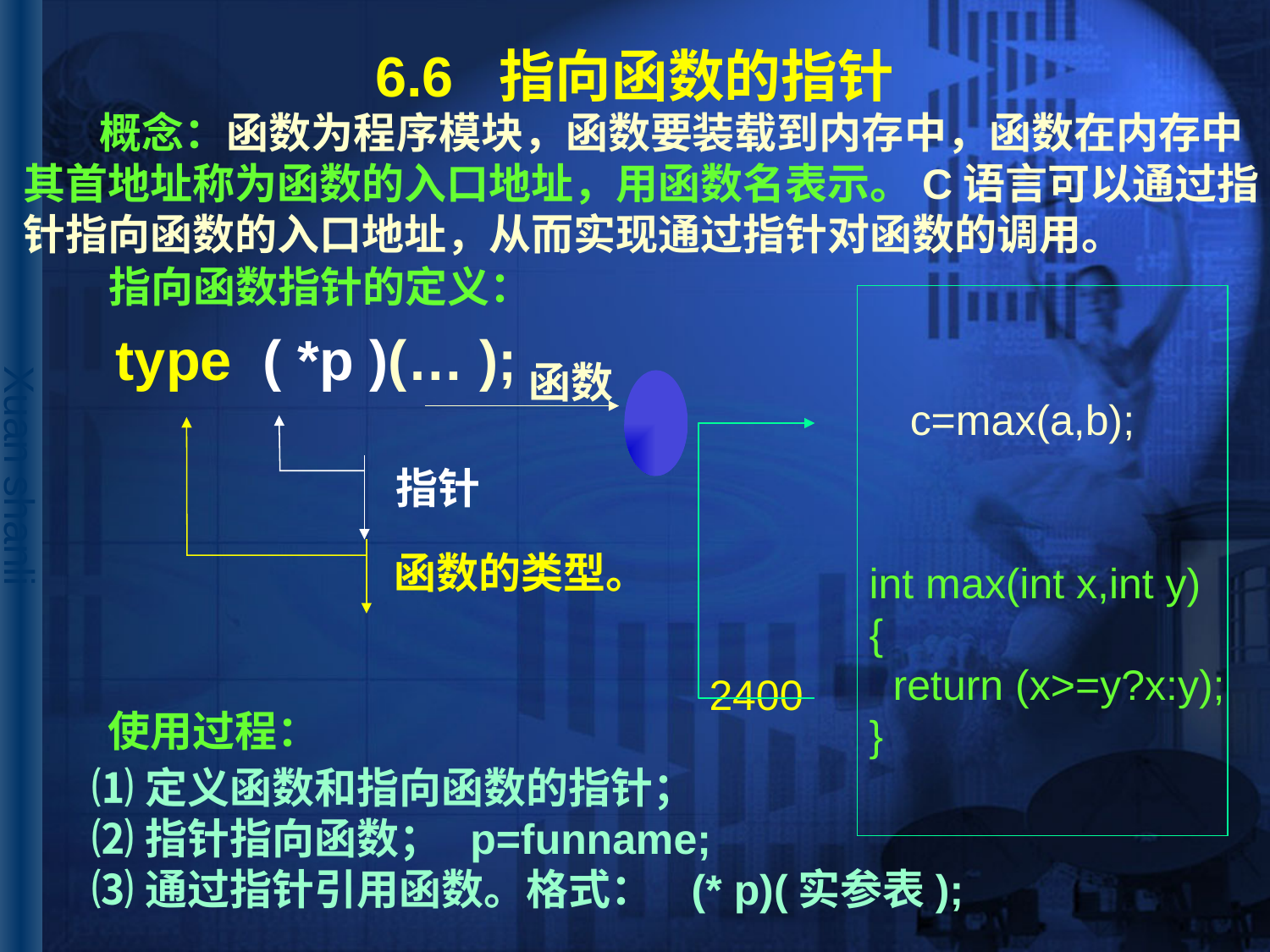

# 6.6  指向函数的指针
       概念：函数为程序模块，函数要装载到内存中，函数在内存中
其首地址称为函数的入口地址，用函数名表示。C语言可以通过指
针指向函数的入口地址，从而实现通过指针对函数的调用。
指向函数指针的定义：

type  ( *p )(… );
函数
c=max(a,b);

指针
函数的类型。
int max(int x,int y)
{
  return (x>=y?x:y);
}
2400
使用过程：
⑴定义函数和指向函数的指针；
⑵指针指向函数；  p=funname;
⑶通过指针引用函数。格式：   (* p)(实参表);